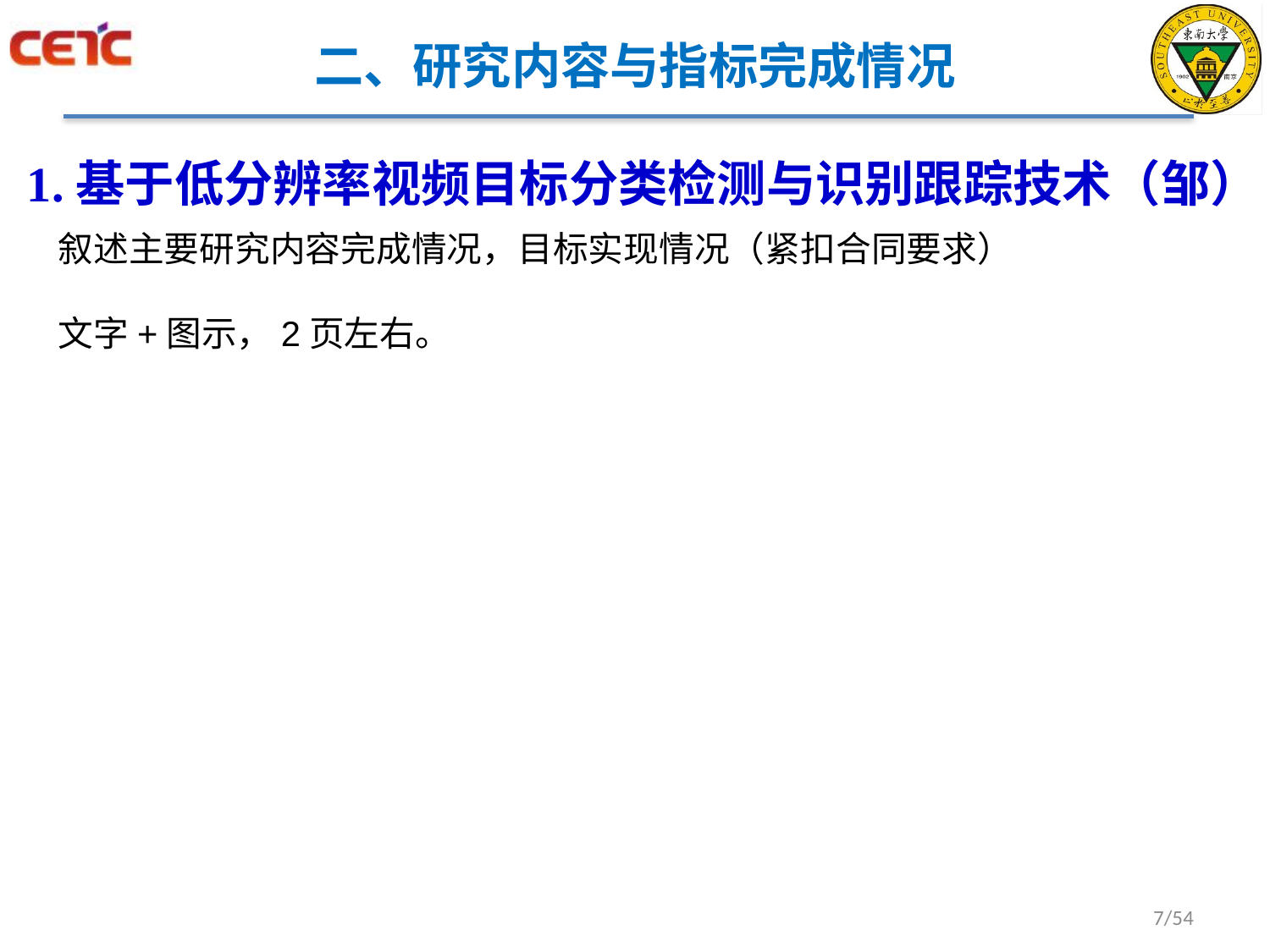

# 二、研究内容与指标完成情况
1.基于低分辨率视频目标分类检测与识别跟踪技术（邹）
叙述主要研究内容完成情况，目标实现情况（紧扣合同要求）

文字+图示，2页左右。
7/54